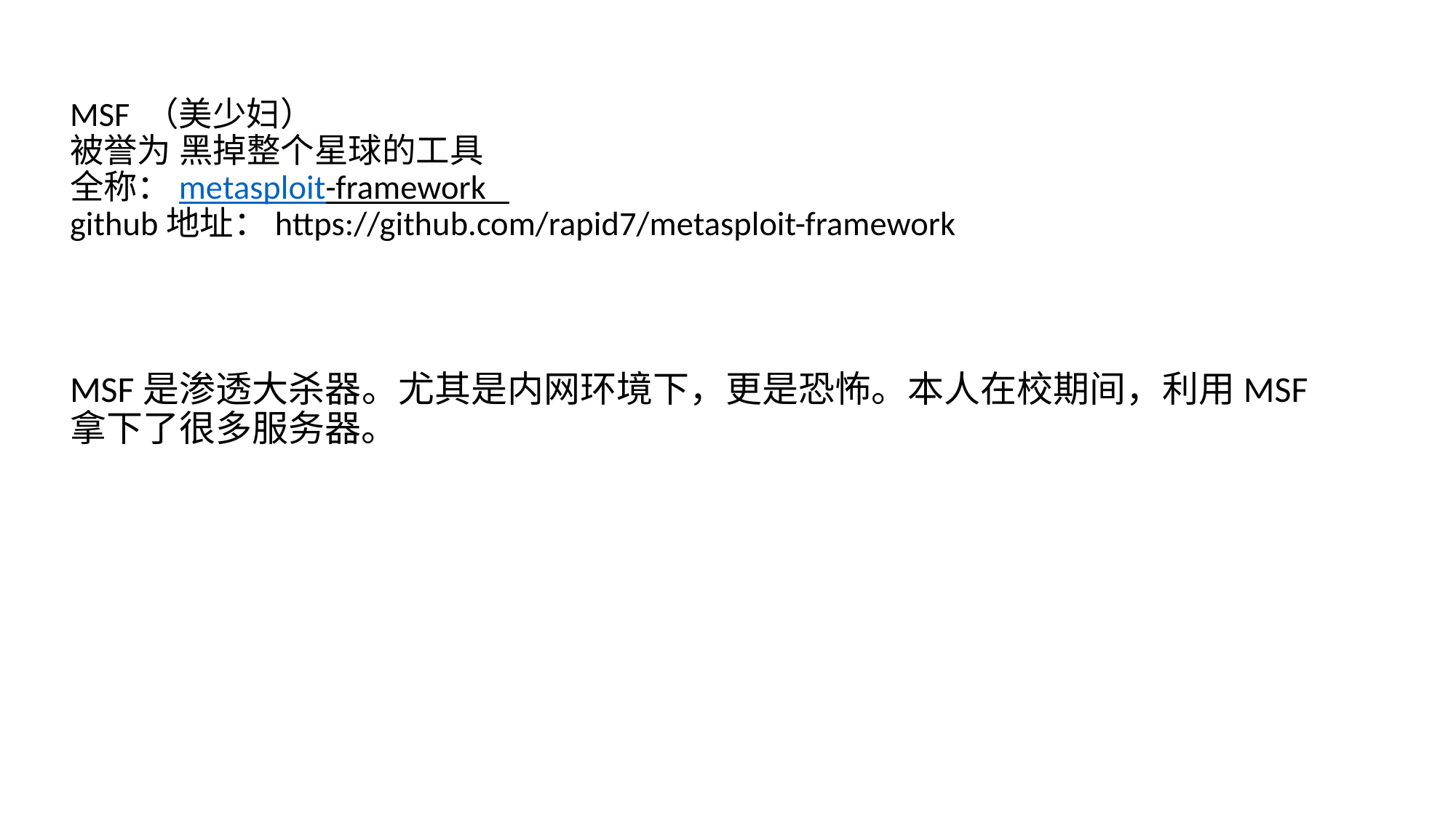

# MSF （美少妇） 被誉为 黑掉整个星球的工具 全称：metasploit-framework github地址：https://github.com/rapid7/metasploit-framework
MSF是渗透大杀器。尤其是内网环境下，更是恐怖。本人在校期间，利用MSF
拿下了很多服务器。